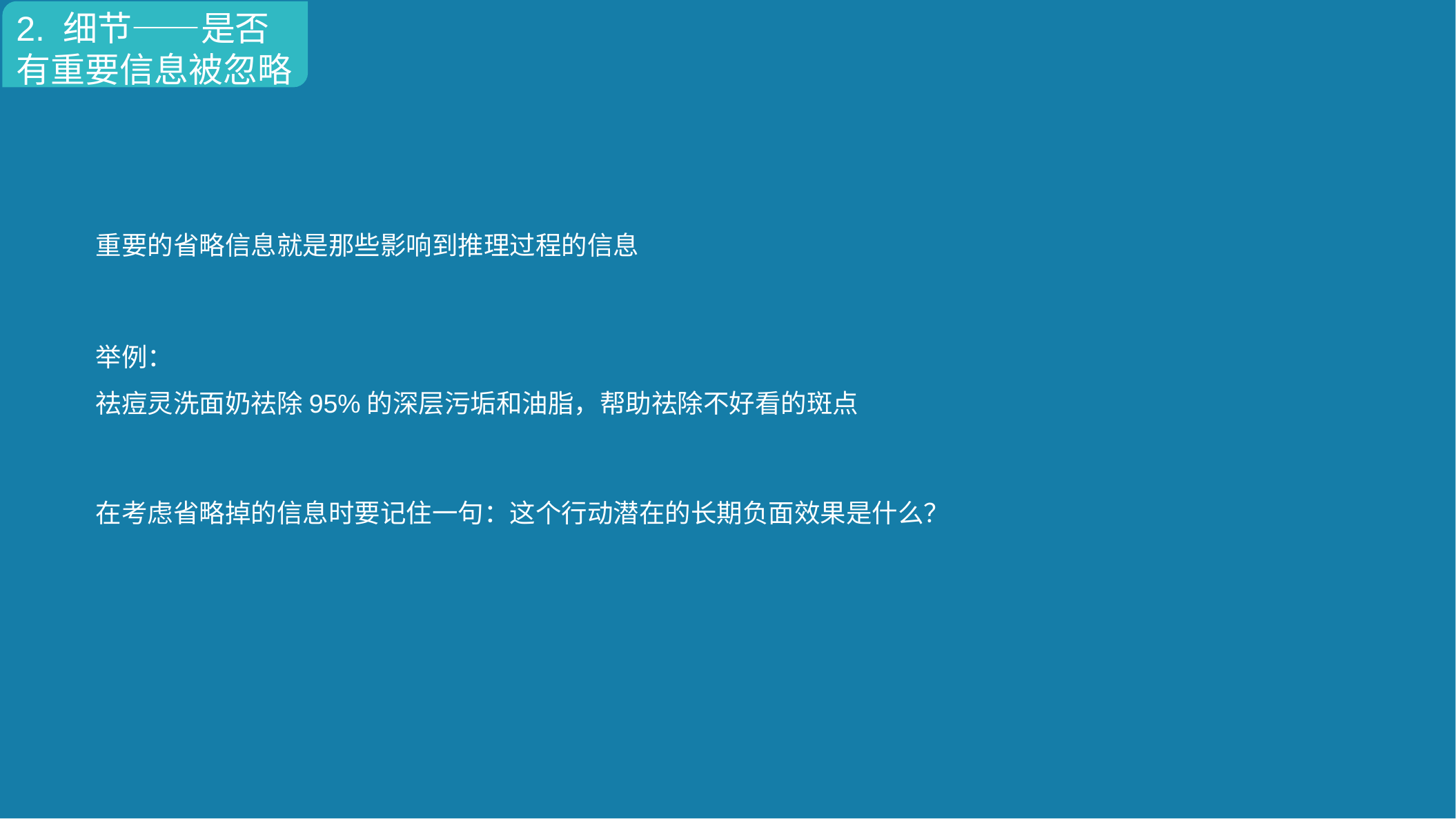

2. 细节——是否有重要信息被忽略
重要的省略信息就是那些影响到推理过程的信息
举例：
祛痘灵洗面奶祛除95%的深层污垢和油脂，帮助祛除不好看的斑点
在考虑省略掉的信息时要记住一句：这个行动潜在的长期负面效果是什么？